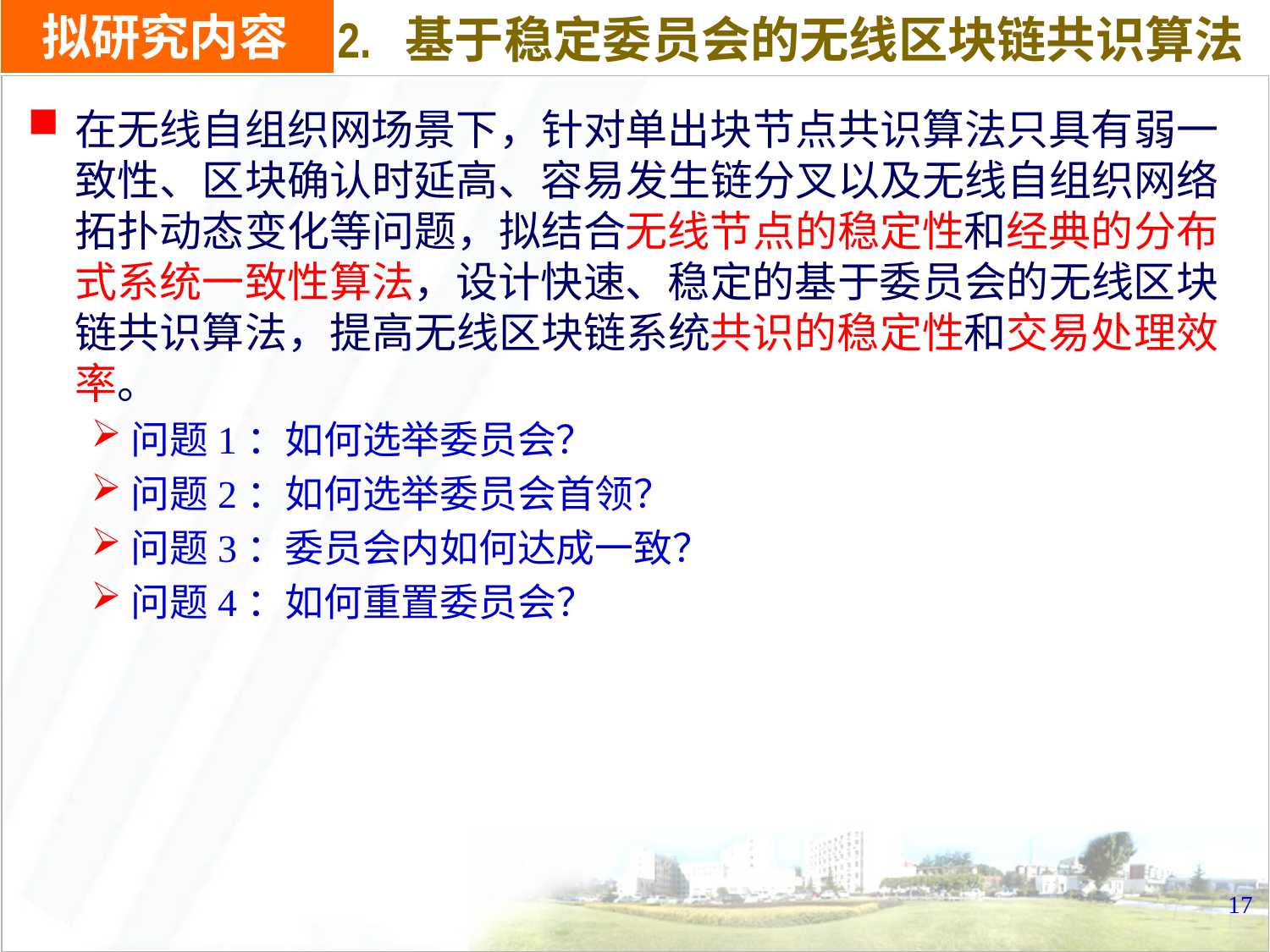

# 拟研究内容
2.  基于稳定委员会的无线区块链共识算法

在无线自组织网场景下，针对单出块节点共识算法只具有弱一致性、区块确认时延高、容易发生链分叉以及无线自组织网络拓扑动态变化等问题，拟结合无线节点的稳定性和经典的分布式系统一致性算法，设计快速、稳定的基于委员会的无线区块链共识算法，提高无线区块链系统共识的稳定性和交易处理效率。
问题1：如何选举委员会？
问题2：如何选举委员会首领？
问题3：委员会内如何达成一致？
问题4：如何重置委员会？

17